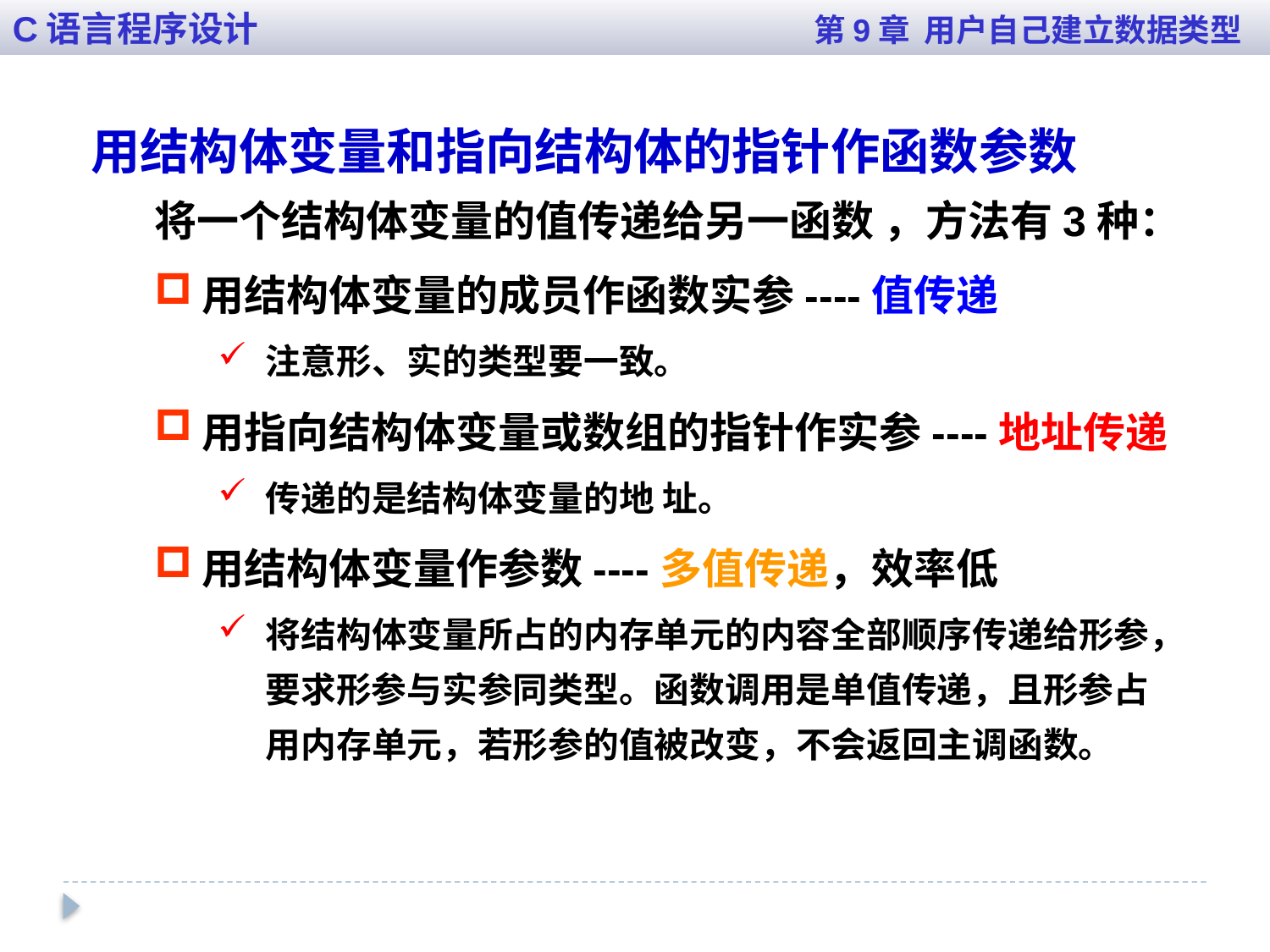

C语言程序设计                                                                     第9章  用户自己建立数据类型
用结构体变量和指向结构体的指针作函数参数
将一个结构体变量的值传递给另一函数 ，方法有3种：
用结构体变量的成员作函数实参----值传递
注意形、实的类型要一致。
用指向结构体变量或数组的指针作实参----地址传递
传递的是结构体变量的地 址。
用结构体变量作参数----多值传递，效率低
将结构体变量所占的内存单元的内容全部顺序传递给形参，要求形参与实参同类型。函数调用是单值传递，且形参占用内存单元，若形参的值被改变，不会返回主调函数。